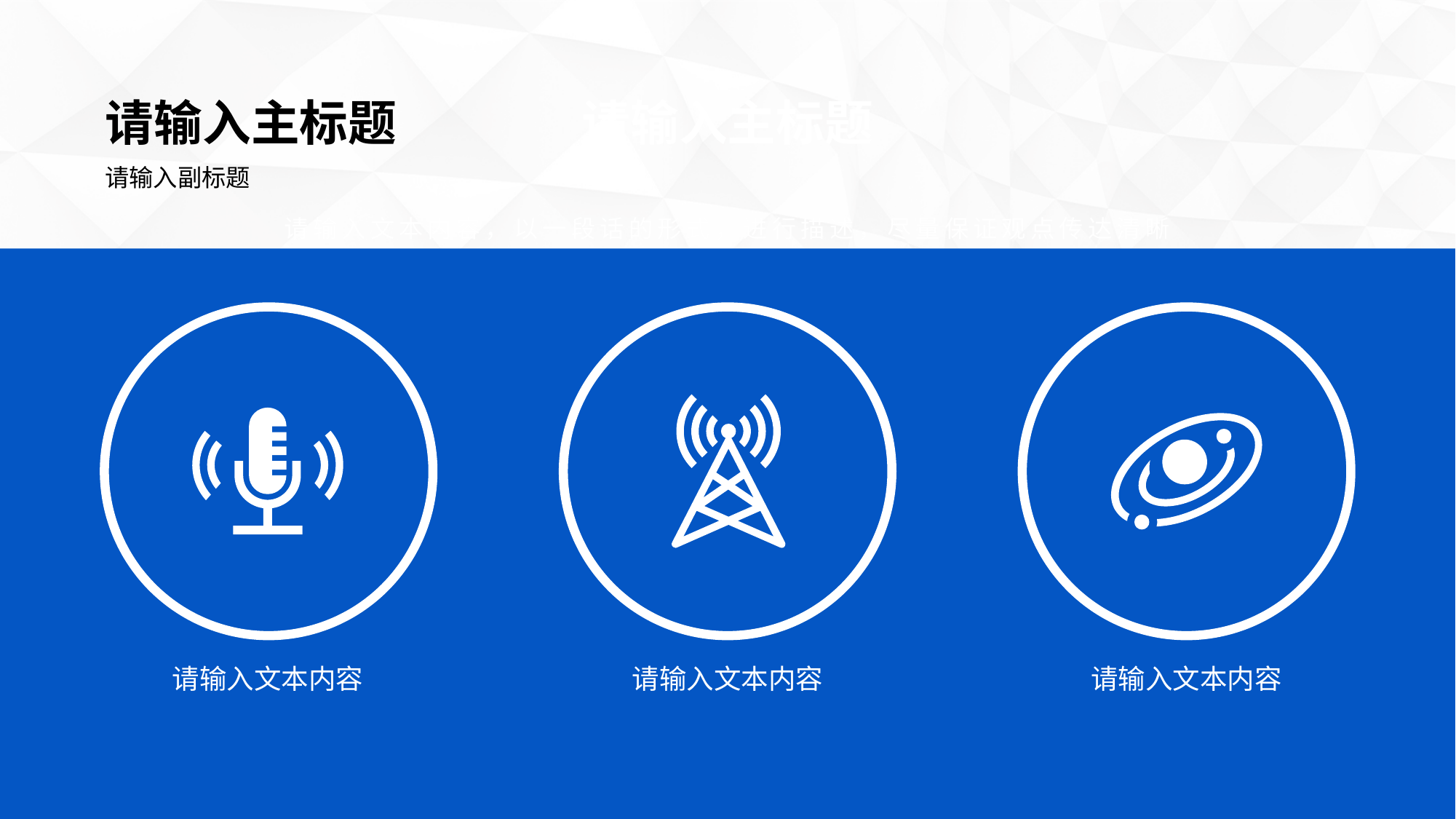

请输入主标题
请输入主标题
请输入副标题
请输入文本内容，以一段话的形式，进行描述，尽量保证观点传达清晰

请输入文本内容
请输入文本内容
请输入文本内容